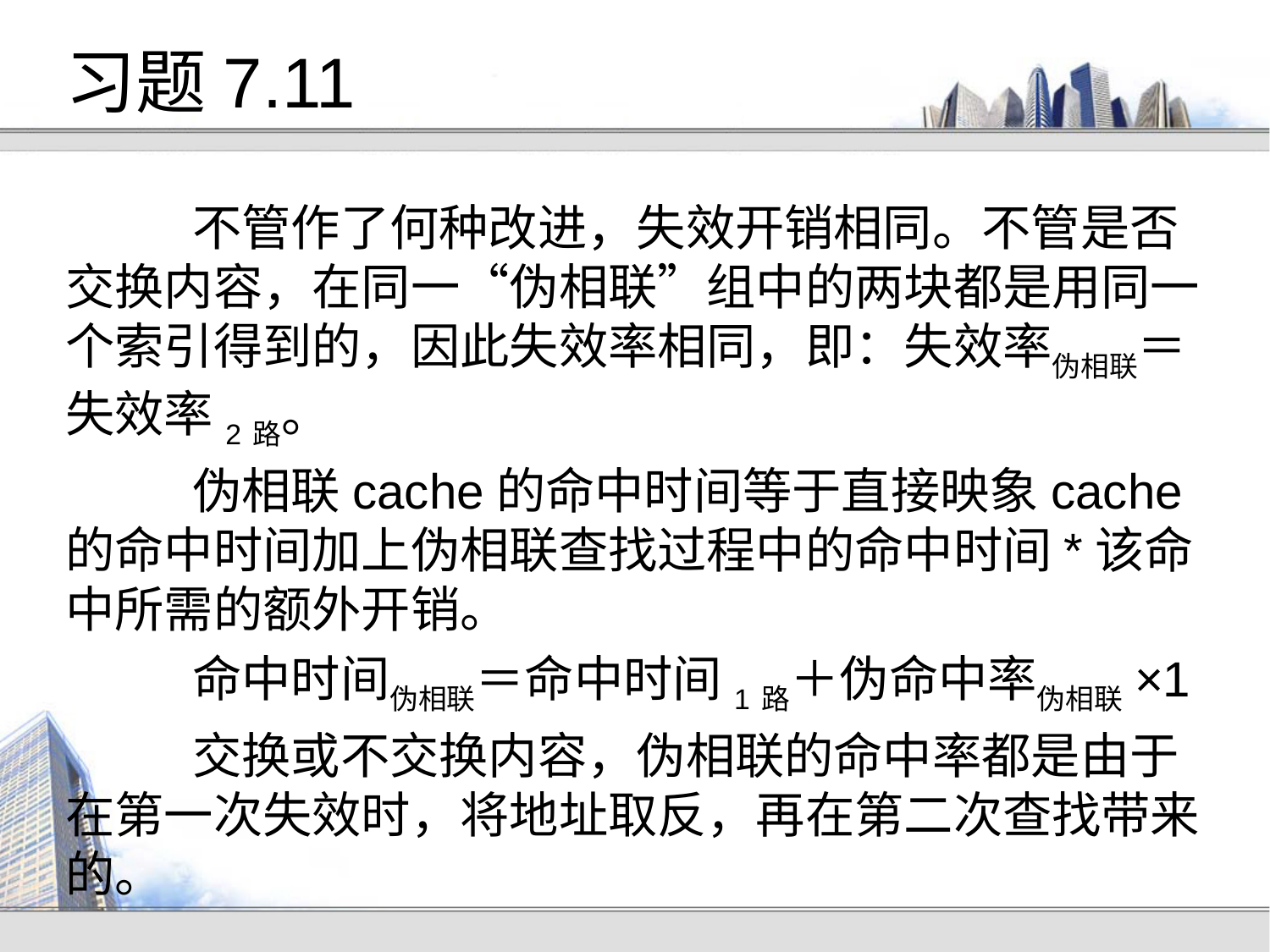

# 习题7.11
	不管作了何种改进，失效开销相同。不管是否交换内容，在同一“伪相联”组中的两块都是用同一个索引得到的，因此失效率相同，即：失效率伪相联＝失效率2路。
	伪相联cache的命中时间等于直接映象cache的命中时间加上伪相联查找过程中的命中时间*该命中所需的额外开销。
	命中时间伪相联＝命中时间1路＋伪命中率伪相联×1
	交换或不交换内容，伪相联的命中率都是由于在第一次失效时，将地址取反，再在第二次查找带来的。